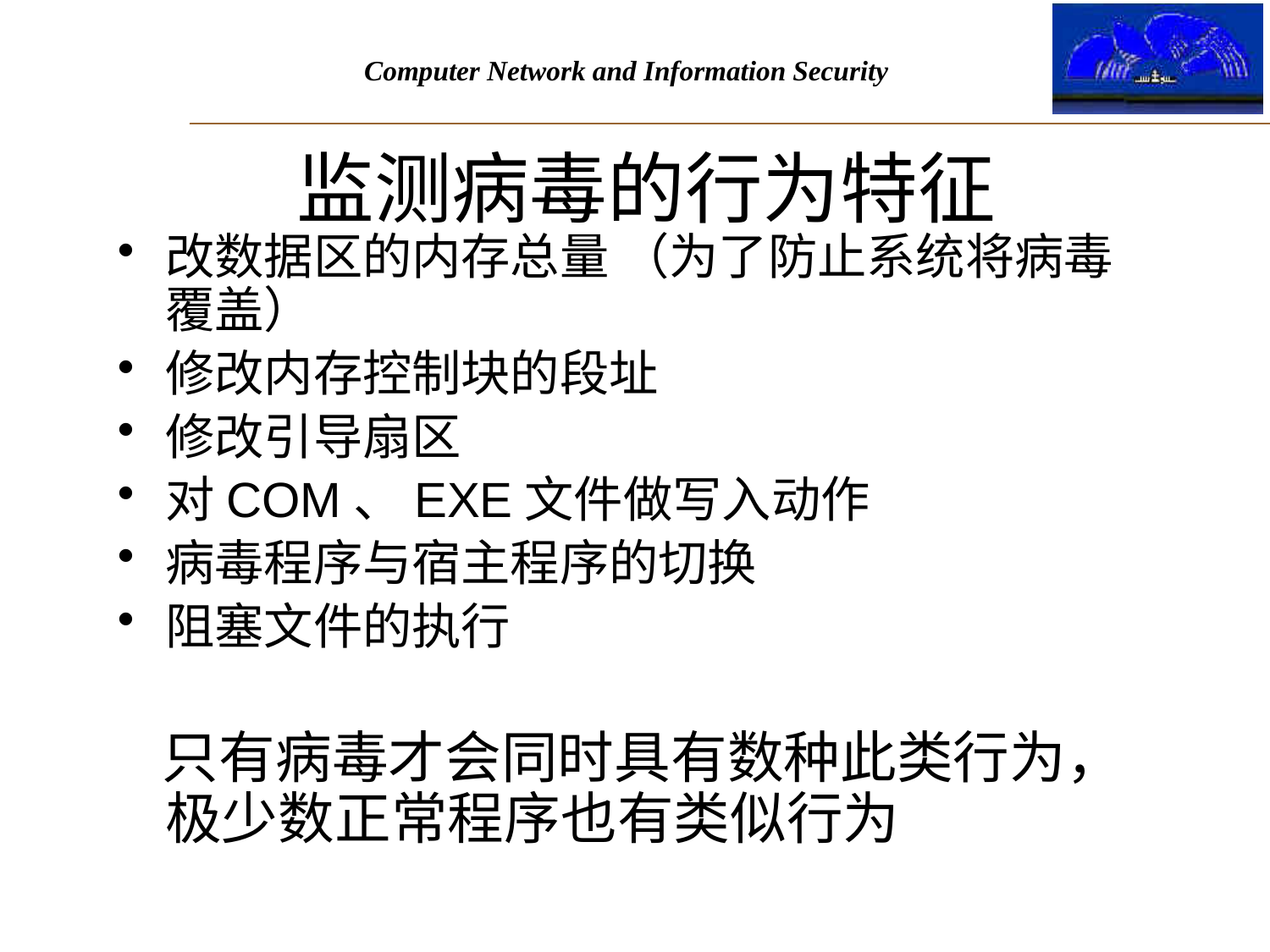

# 监测病毒的行为特征
改数据区的内存总量 （为了防止系统将病毒覆盖）
修改内存控制块的段址
修改引导扇区
对COM、EXE文件做写入动作
病毒程序与宿主程序的切换
阻塞文件的执行

   只有病毒才会同时具有数种此类行为，极少数正常程序也有类似行为